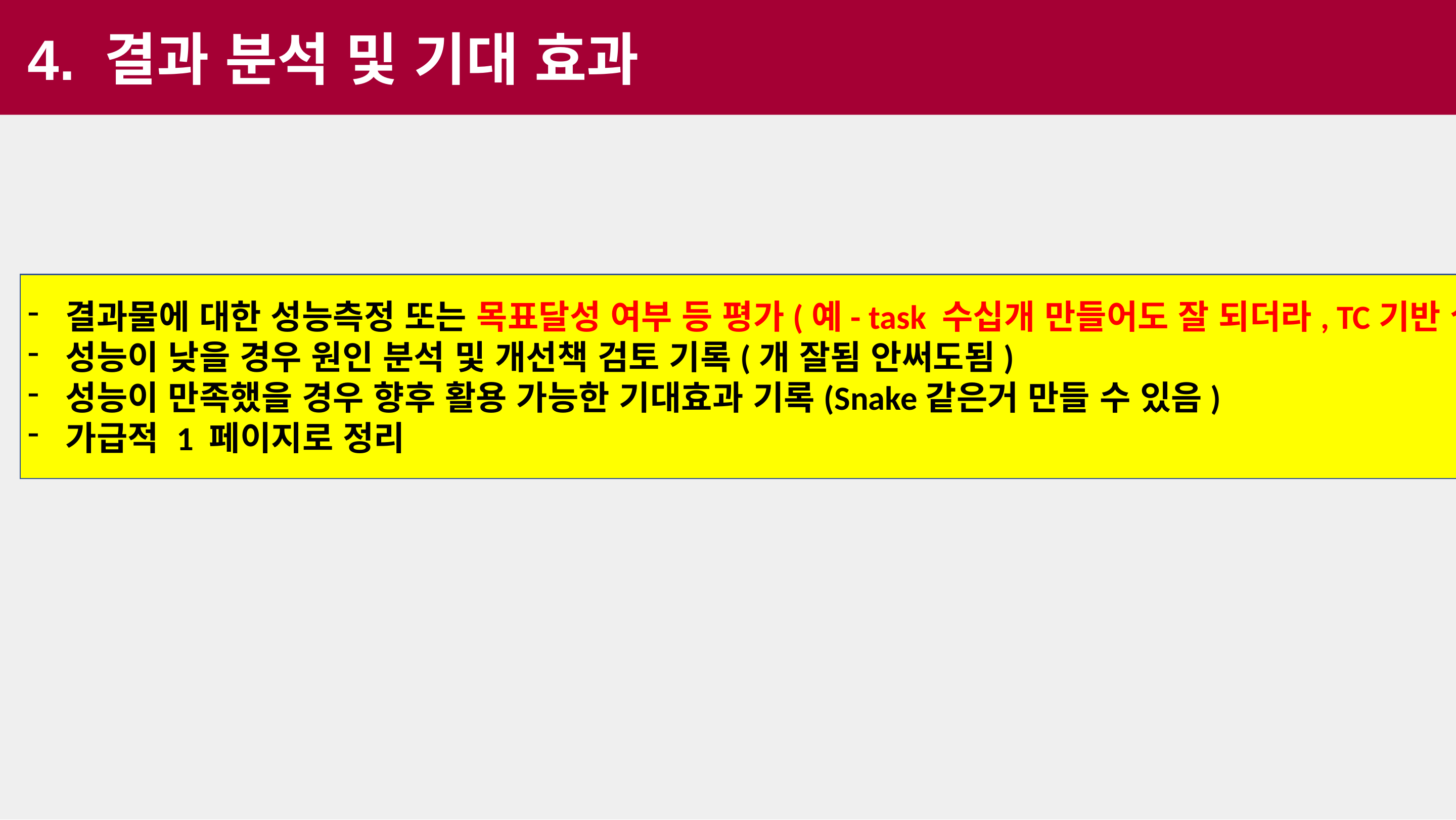

4. 결과 분석 및 기대 효과
결과물에 대한 성능측정 또는 목표달성 여부 등 평가(예- task 수십개 만들어도 잘 되더라, TC기반 설명)
성능이 낮을 경우 원인 분석 및 개선책 검토 기록(개 잘됨 안써도됨)
성능이 만족했을 경우 향후 활용 가능한 기대효과 기록(Snake같은거 만들 수 있음)
가급적 1 페이지로 정리